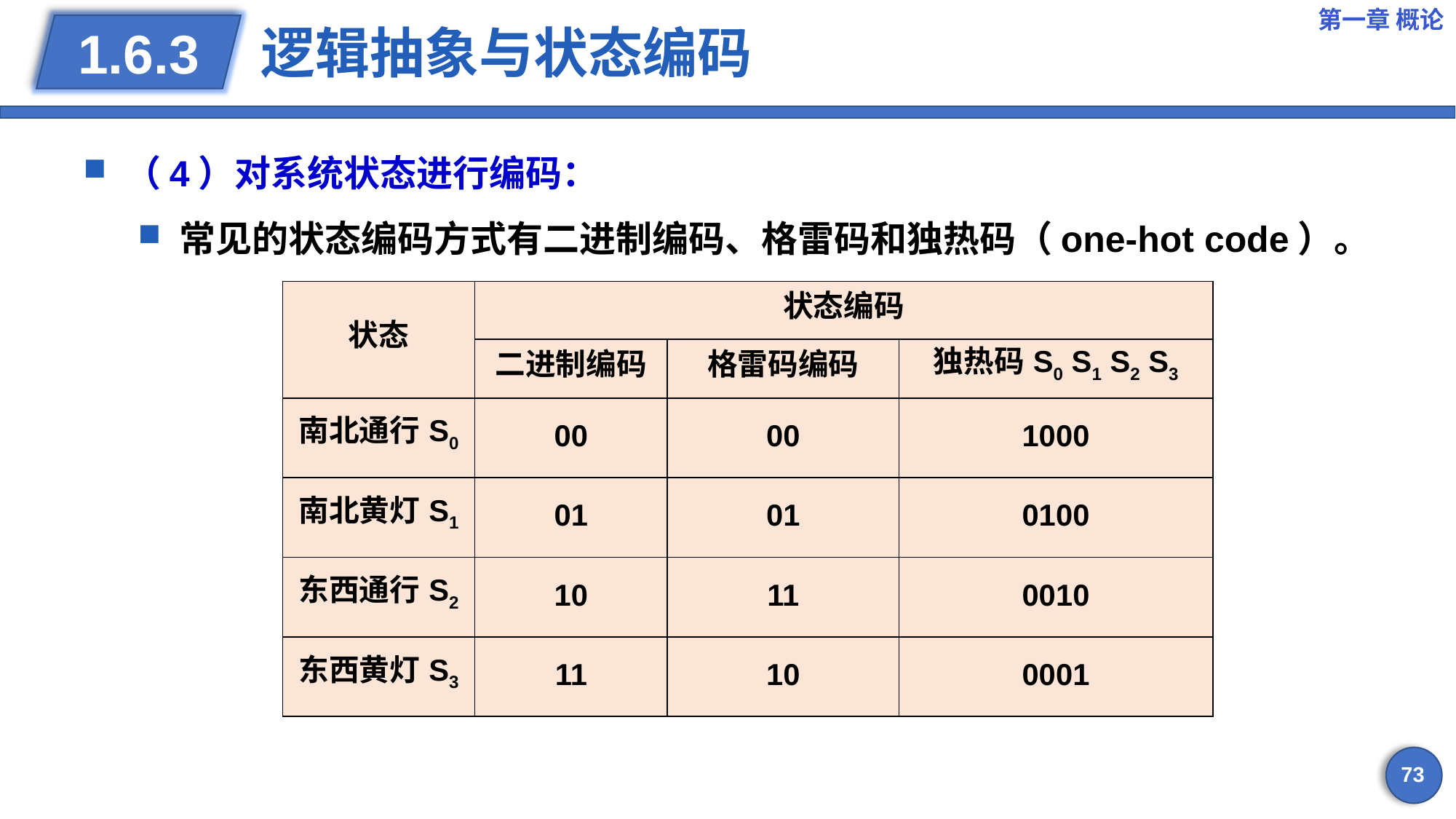

第一章 概论
# 逻辑抽象与状态编码
1.6.3
（4）对系统状态进行编码：
常见的状态编码方式有二进制编码、格雷码和独热码（one-hot code）。
| 状态 | 状态编码 |  |  |
| --- | --- | --- | --- |
|  | 二进制编码 | 格雷码编码 | 独热码S0 S1 S2 S3 |
| 南北通行S0 | 00 | 00 | 1000 |
| 南北黄灯S1 | 01 | 01 | 0100 |
| 东西通行S2 | 10 | 11 | 0010 |
| 东西黄灯S3 | 11 | 10 | 0001 |
73